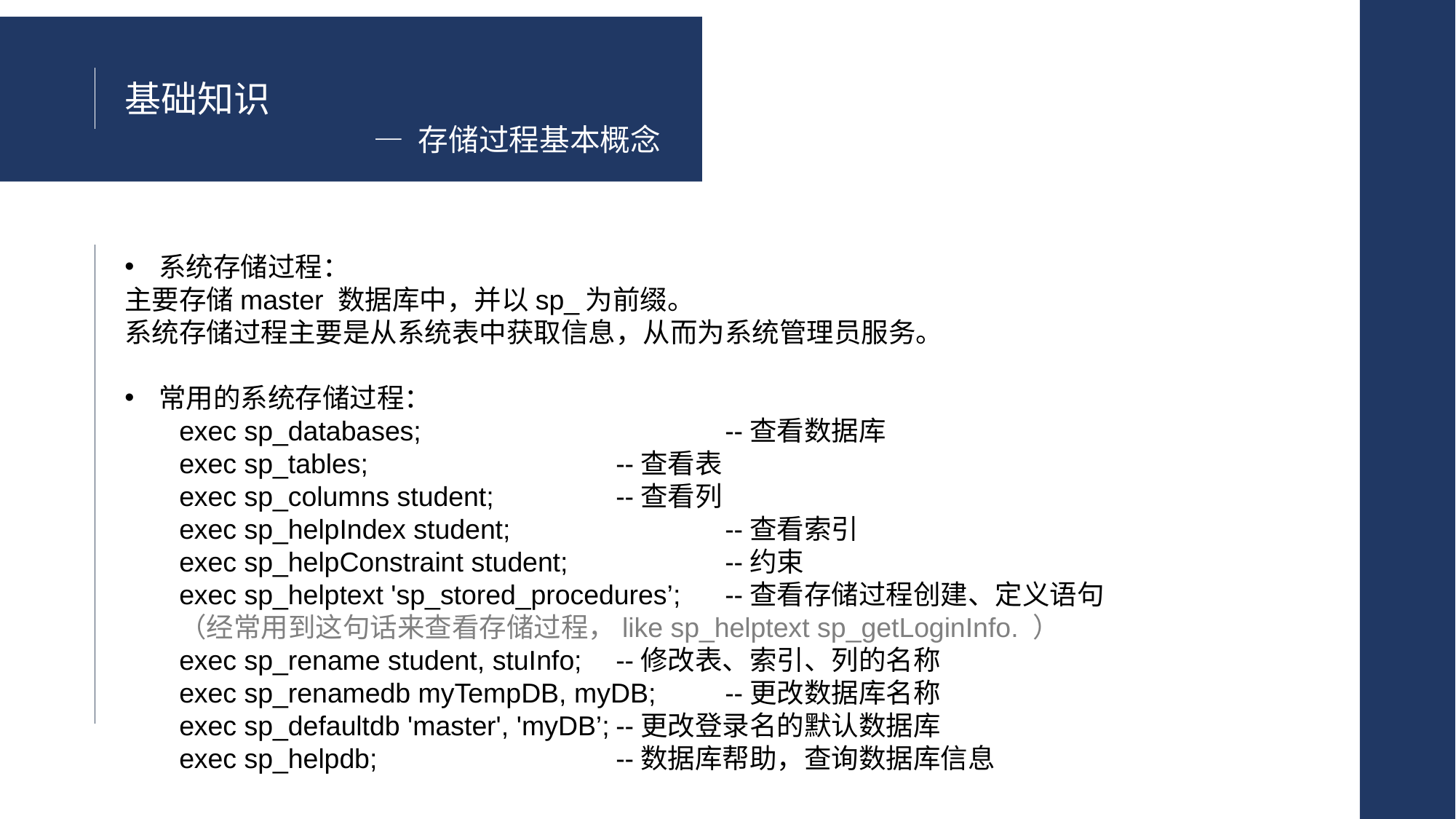

基础知识
— 存储过程基本概念

系统存储过程：
主要存储master 数据库中，并以sp_为前缀。
系统存储过程主要是从系统表中获取信息，从而为系统管理员服务。

常用的系统存储过程：
exec sp_databases; 			--查看数据库
exec sp_tables;			--查看表
exec sp_columns student;		--查看列
exec sp_helpIndex student;		--查看索引
exec sp_helpConstraint student;		--约束
exec sp_helptext 'sp_stored_procedures’;	--查看存储过程创建、定义语句
（经常用到这句话来查看存储过程，like sp_helptext sp_getLoginInfo. ）
exec sp_rename student, stuInfo;	--修改表、索引、列的名称
exec sp_renamedb myTempDB, myDB;	--更改数据库名称
exec sp_defaultdb 'master', 'myDB’;	--更改登录名的默认数据库
exec sp_helpdb;			--数据库帮助，查询数据库信息